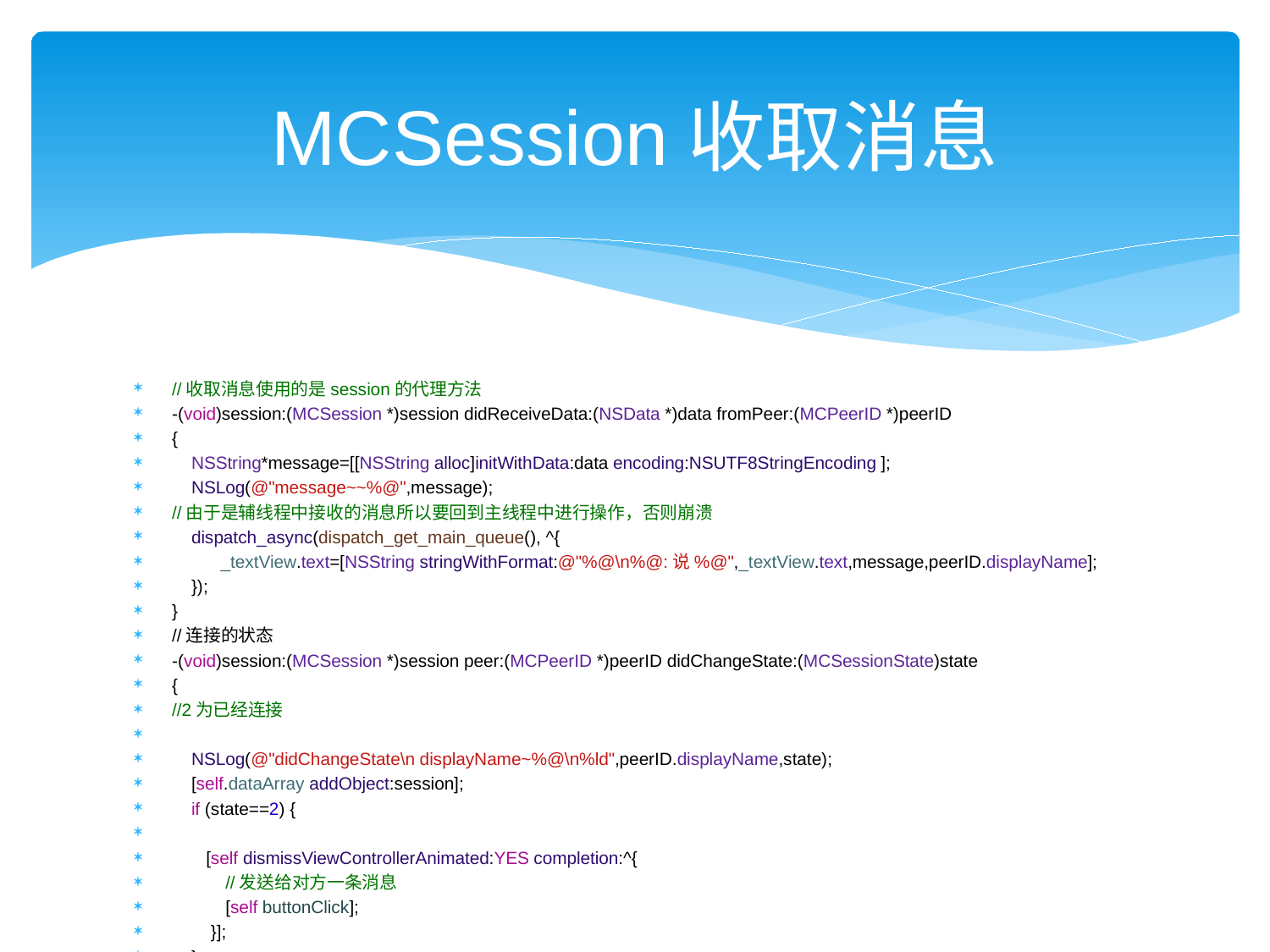

# MCSession收取消息
//收取消息使用的是session的代理方法
-(void)session:(MCSession *)session didReceiveData:(NSData *)data fromPeer:(MCPeerID *)peerID
{
    NSString*message=[[NSString alloc]initWithData:data encoding:NSUTF8StringEncoding ];
    NSLog(@"message~~%@",message);
//由于是辅线程中接收的消息所以要回到主线程中进行操作，否则崩溃
    dispatch_async(dispatch_get_main_queue(), ^{
          _textView.text=[NSString stringWithFormat:@"%@\n%@:说%@",_textView.text,message,peerID.displayName];
    });
}
//连接的状态
-(void)session:(MCSession *)session peer:(MCPeerID *)peerID didChangeState:(MCSessionState)state
{
//2为已经连接

    NSLog(@"didChangeState\n displayName~%@\n%ld",peerID.displayName,state);
    [self.dataArray addObject:session];
    if (state==2) {

       [self dismissViewControllerAnimated:YES completion:^{
           //发送给对方一条消息
           [self buttonClick];
        }];
    }
}